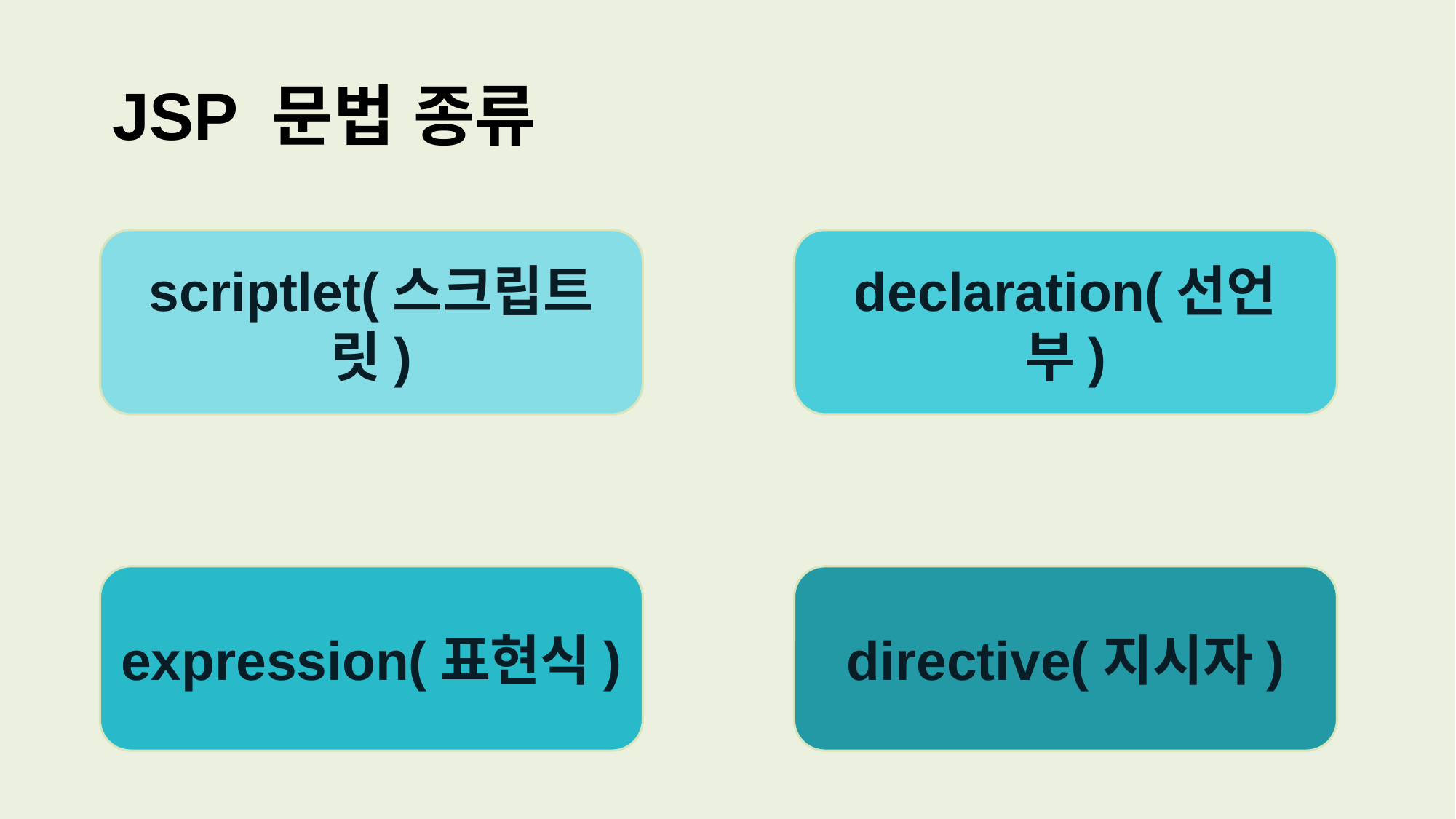

JSP 문법 종류
scriptlet(스크립트릿)
declaration(선언부)
expression(표현식)
directive(지시자)